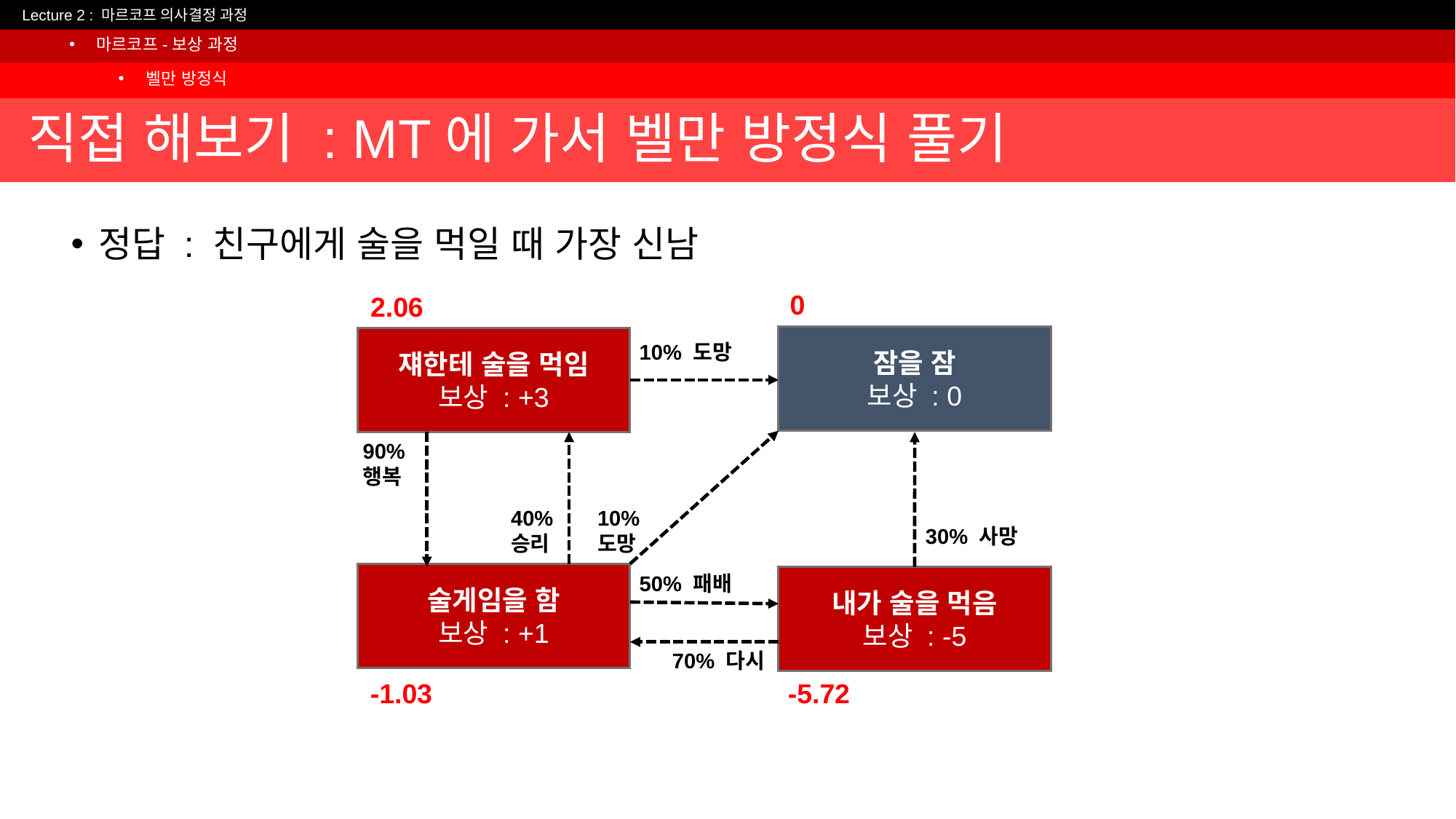

마르코프-보상 과정

벨만 방정식
# 직접 해보기 : MT에 가서 벨만 방정식 풀기
정답 : 친구에게 술을 먹일 때 가장 신남
0
2.06
잠을 잠
보상 : 0
쟤한테 술을 먹임
보상 : +3
10% 도망
90% 행복
40%
승리
10%
도망
30% 사망
술게임을 함
보상 : +1
50% 패배
내가 술을 먹음
보상 : -5
70% 다시
-1.03
-5.72